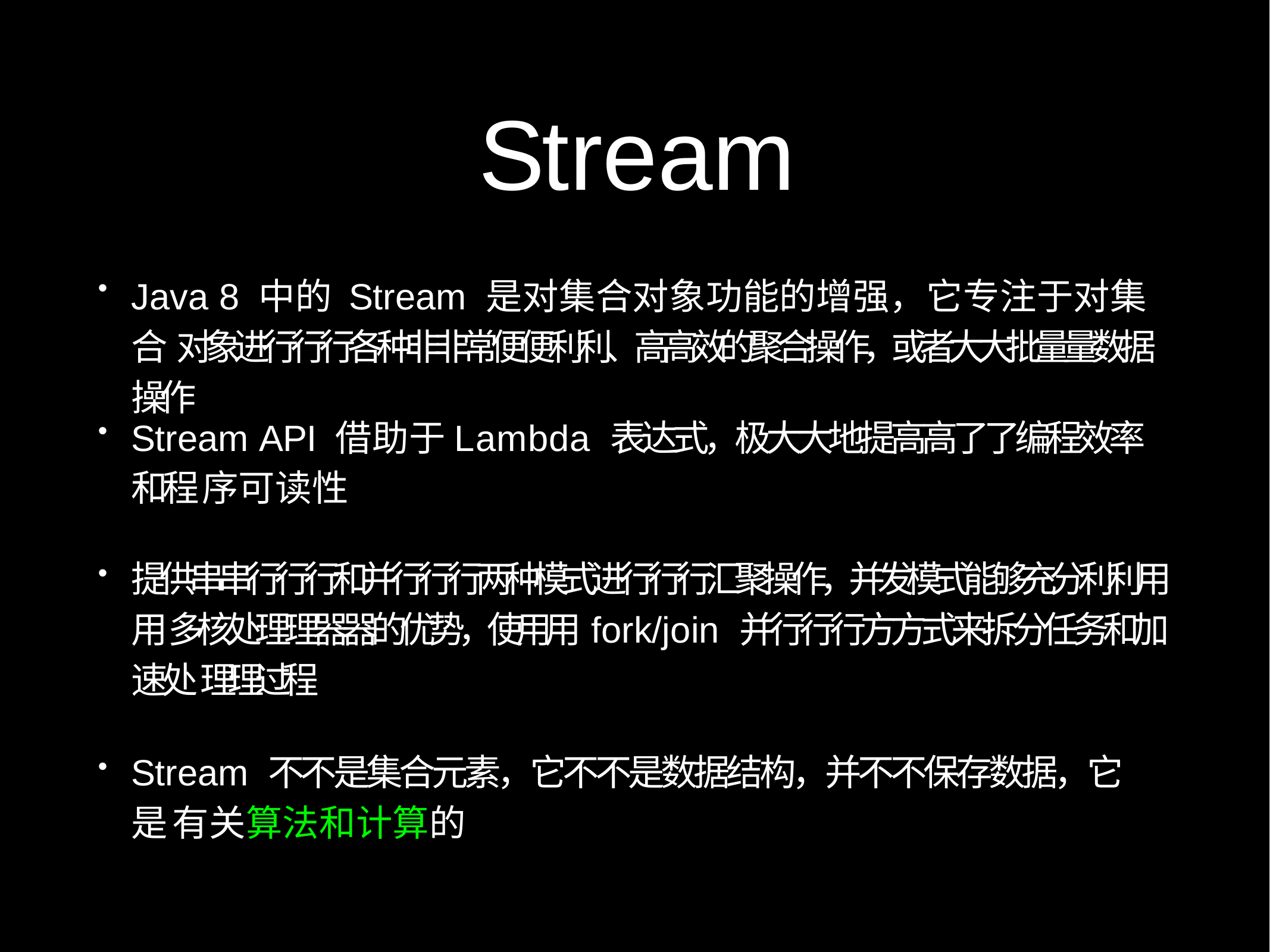

# Stream
Java 8 中的 Stream 是对集合对象功能的增强，它专注于对集合 对象进⾏行行各种⾮非常便便利利、⾼高效的聚合操作，或者⼤大批量量数据操作
•
Stream API 借助于Lambda 表达式，极⼤大地提⾼高了了编程效率和程 序可读性
•
提供串串⾏行行和并⾏行行两种模式进⾏行行汇聚操作，并发模式能够充分利利⽤用 多核处理理器器的优势，使⽤用 fork/join 并⾏行行⽅方式来拆分任务和加速处 理理过程
•
Stream 不不是集合元素，它不不是数据结构，并不不保存数据，它是 有关算法和计算的
•